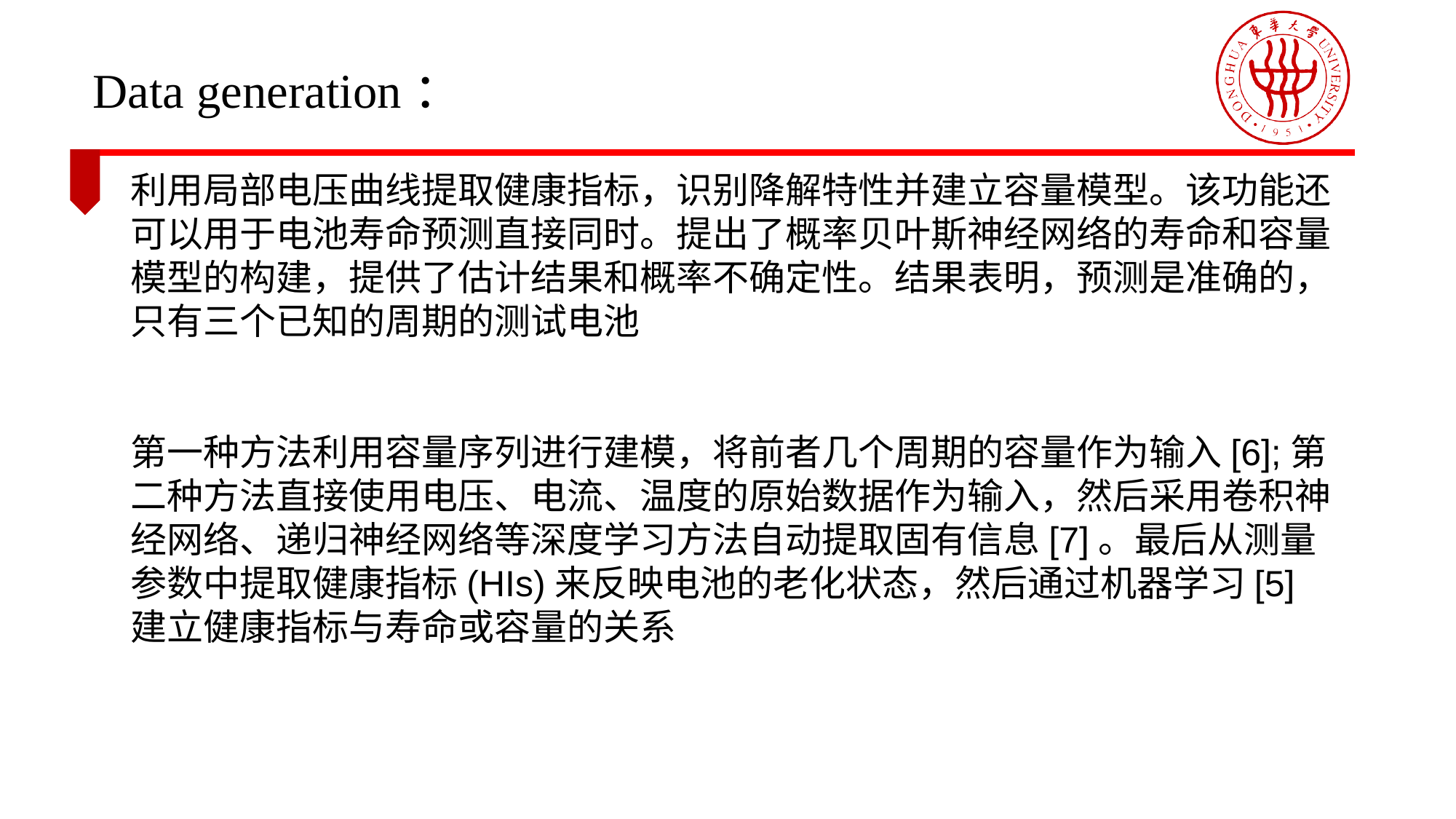

Data generation：
利用局部电压曲线提取健康指标，识别降解特性并建立容量模型。该功能还可以用于电池寿命预测直接同时。提出了概率贝叶斯神经网络的寿命和容量模型的构建，提供了估计结果和概率不确定性。结果表明，预测是准确的，只有三个已知的周期的测试电池

第一种方法利用容量序列进行建模，将前者几个周期的容量作为输入[6];第二种方法直接使用电压、电流、温度的原始数据作为输入，然后采用卷积神经网络、递归神经网络等深度学习方法自动提取固有信息[7]。最后从测量参数中提取健康指标(HIs)来反映电池的老化状态，然后通过机器学习[5]建立健康指标与寿命或容量的关系